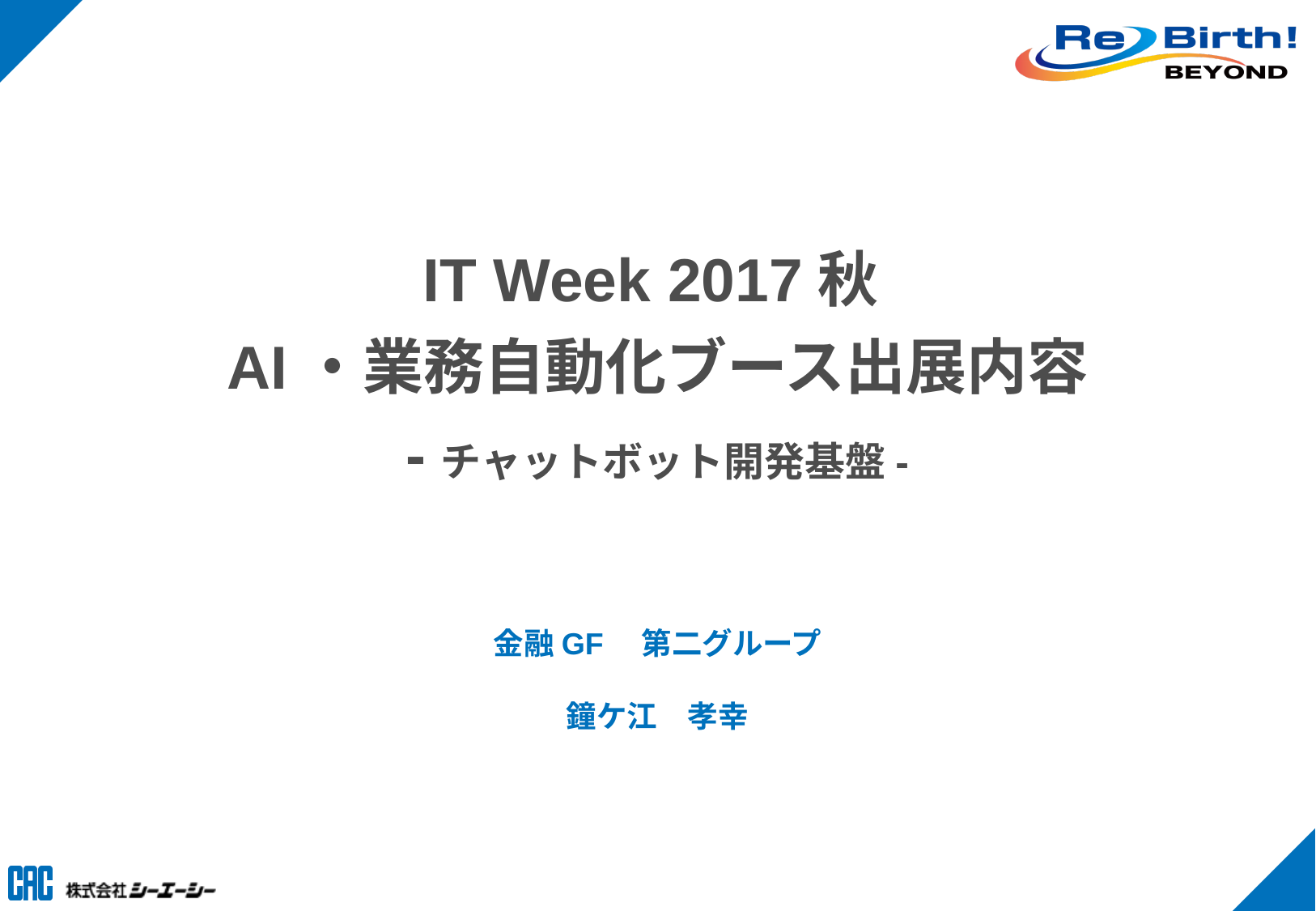

# IT Week 2017秋 AI・業務自動化ブース出展内容 -チャットボット開発基盤-
金融GF　第二グループ

鐘ケ江　孝幸